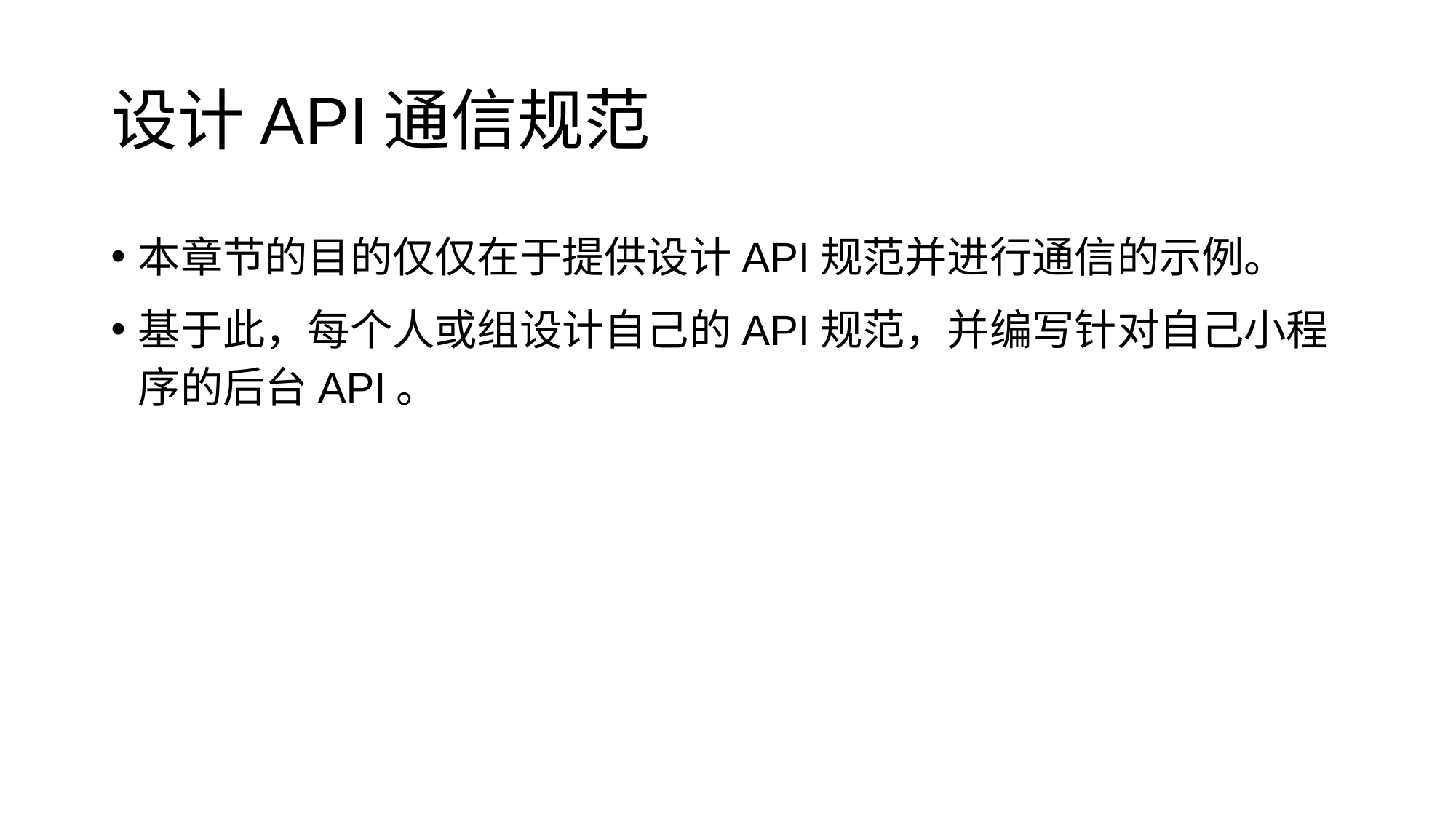

# 设计API通信规范
本章节的目的仅仅在于提供设计API规范并进行通信的示例。
基于此，每个人或组设计自己的API规范，并编写针对自己小程序的后台API。